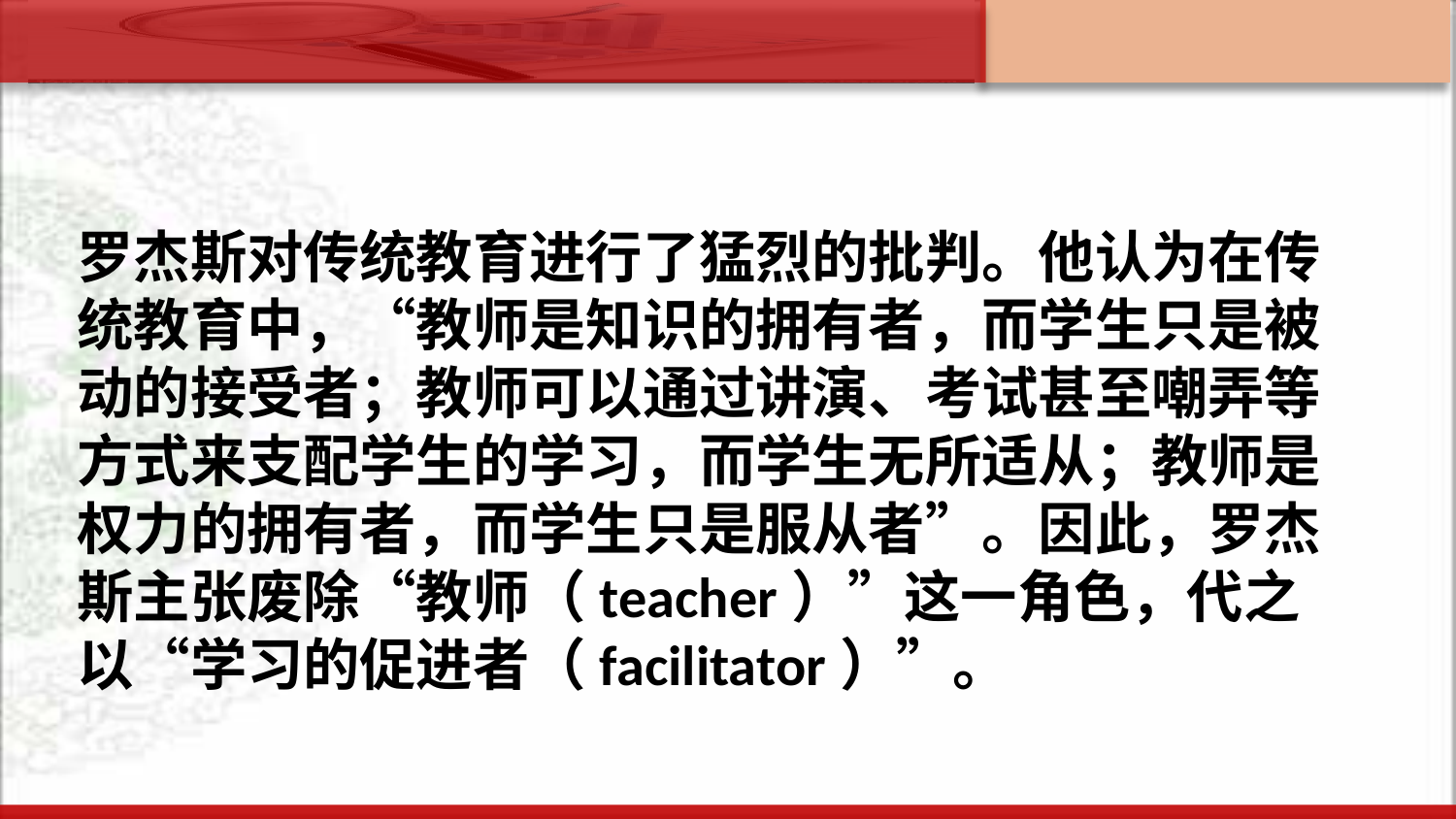

罗杰斯对传统教育进行了猛烈的批判。他认为在传统教育中，“教师是知识的拥有者，而学生只是被动的接受者；教师可以通过讲演、考试甚至嘲弄等方式来支配学生的学习，而学生无所适从；教师是权力的拥有者，而学生只是服从者”。因此，罗杰斯主张废除“教师（teacher）”这一角色，代之以“学习的促进者（facilitator）”。